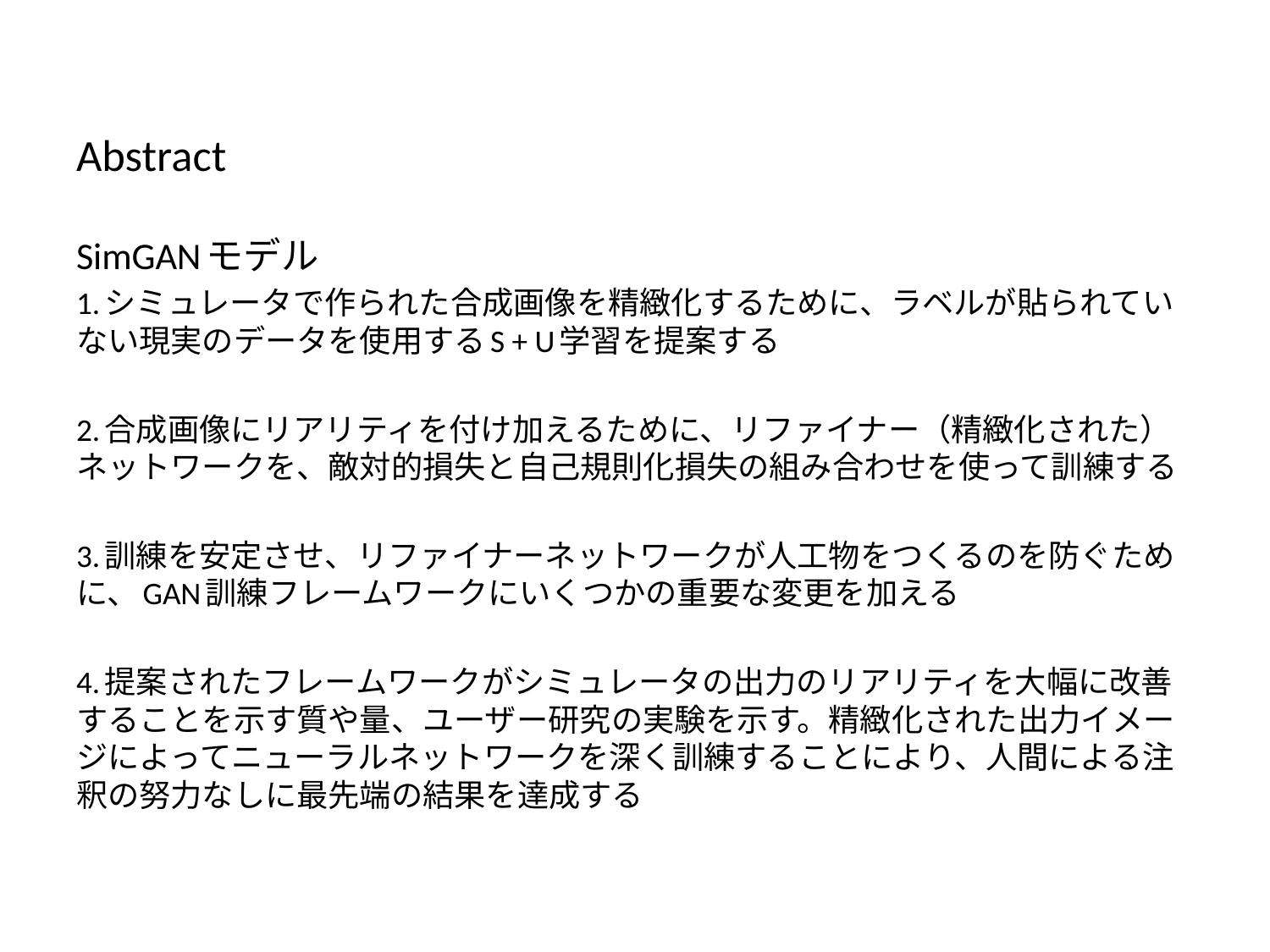

Abstract

SimGANモデル
1.シミュレータで作られた合成画像を精緻化するために、ラベルが貼られていない現実のデータを使用するS + U学習を提案する

2.合成画像にリアリティを付け加えるために、リファイナー（精緻化された）ネットワークを、敵対的損失と自己規則化損失の組み合わせを使って訓練する

3.訓練を安定させ、リファイナーネットワークが人工物をつくるのを防ぐために、GAN訓練フレームワークにいくつかの重要な変更を加える

4.提案されたフレームワークがシミュレータの出力のリアリティを大幅に改善することを示す質や量、ユーザー研究の実験を示す。精緻化された出力イメージによってニューラルネットワークを深く訓練することにより、人間による注釈の努力なしに最先端の結果を達成する